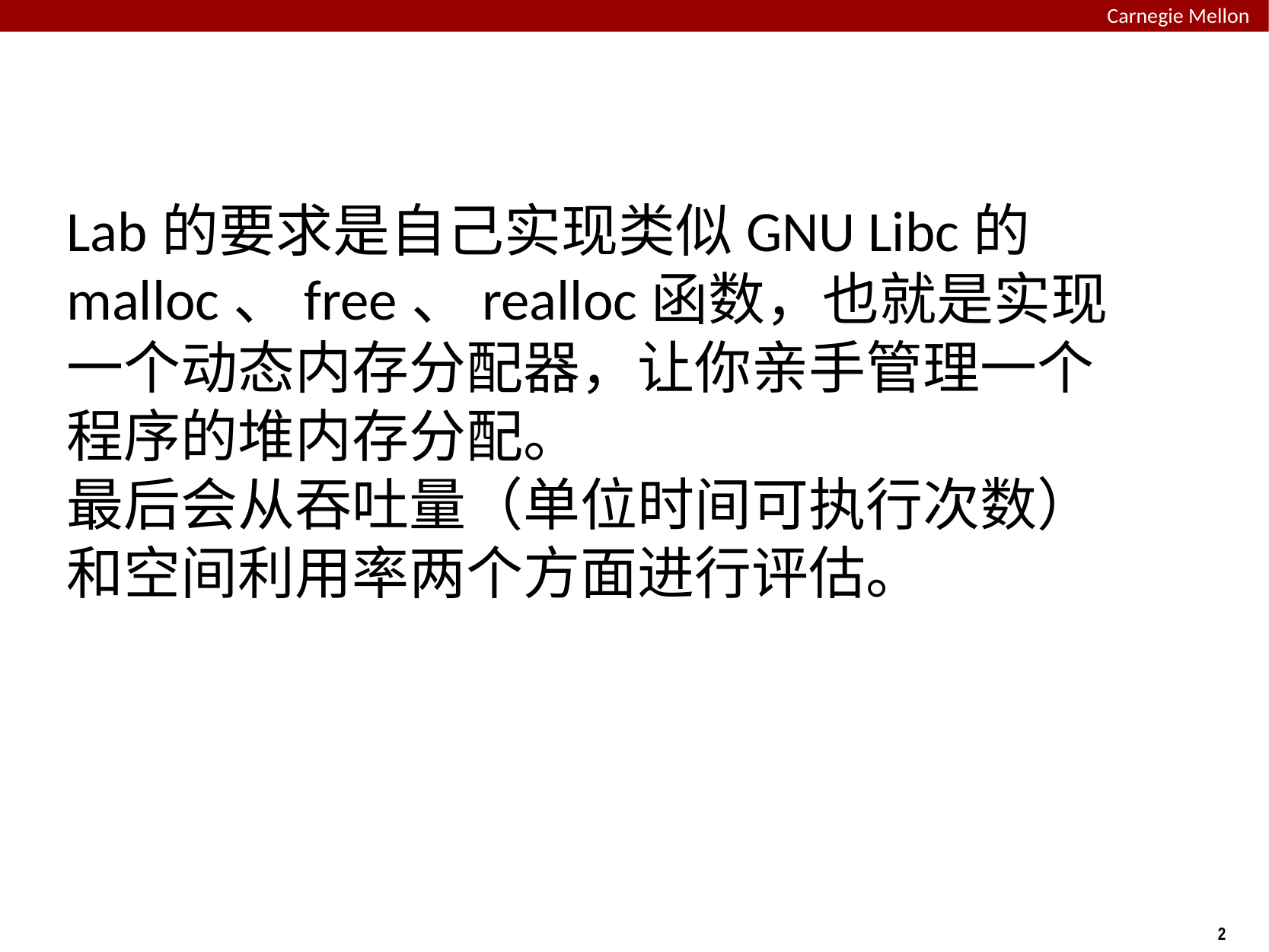

Lab的要求是自己实现类似GNU Libc的malloc、free、realloc函数，也就是实现一个动态内存分配器，让你亲手管理一个程序的堆内存分配。
最后会从吞吐量（单位时间可执行次数）和空间利用率两个方面进行评估。